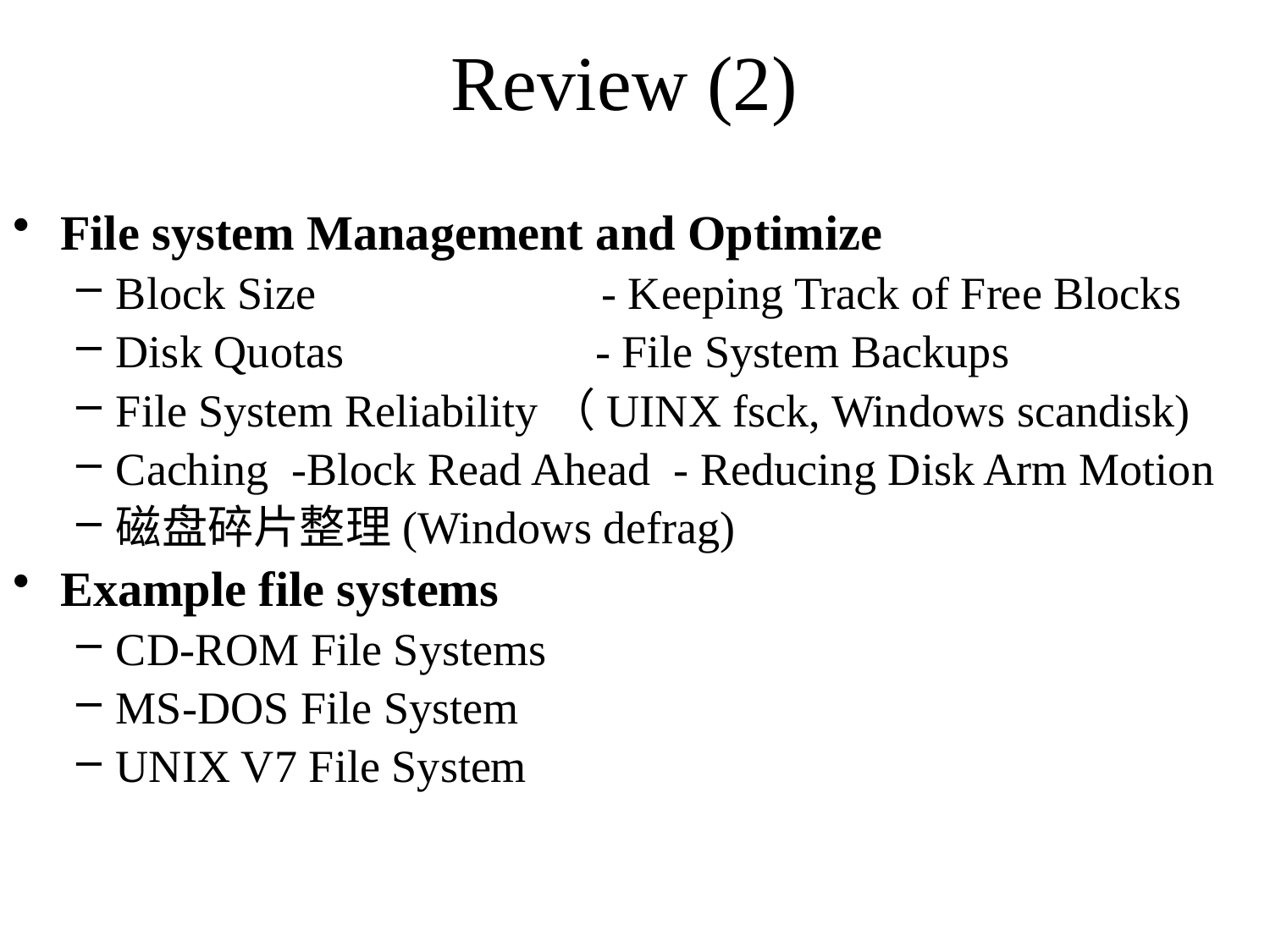

# Review (2)
File system Management and Optimize
Block Size                         - Keeping Track of Free Blocks
Disk Quotas                      - File System Backups
File System Reliability（UINX fsck, Windows scandisk)
Caching  -Block Read Ahead  - Reducing Disk Arm Motion
磁盘碎片整理(Windows defrag)
Example file systems
CD-ROM File Systems
MS-DOS File System
UNIX V7 File System